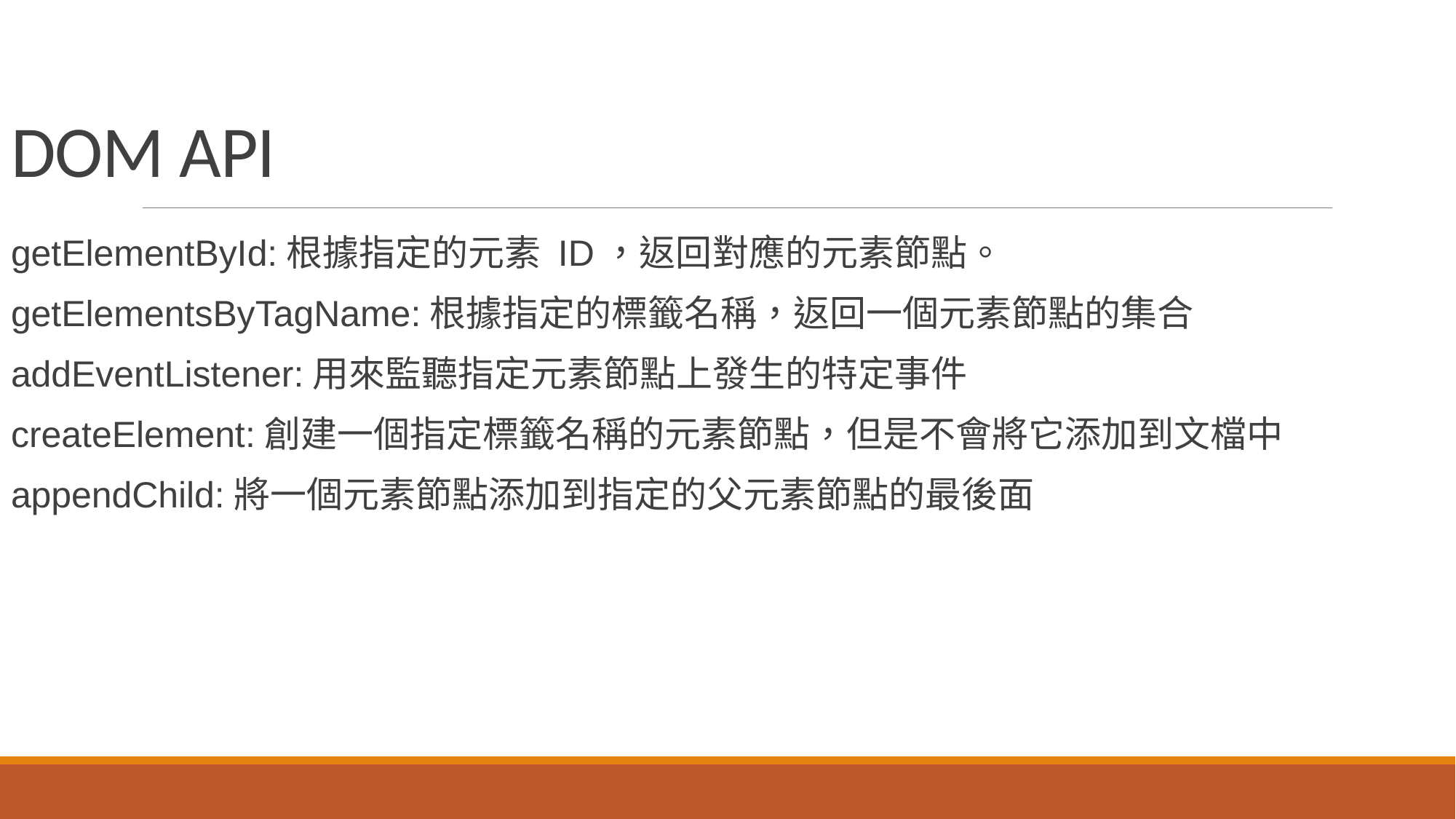

# DOM API
getElementById:根據指定的元素 ID，返回對應的元素節點。
getElementsByTagName:根據指定的標籤名稱，返回一個元素節點的集合
addEventListener:用來監聽指定元素節點上發生的特定事件
createElement:創建一個指定標籤名稱的元素節點，但是不會將它添加到文檔中
appendChild:將一個元素節點添加到指定的父元素節點的最後面